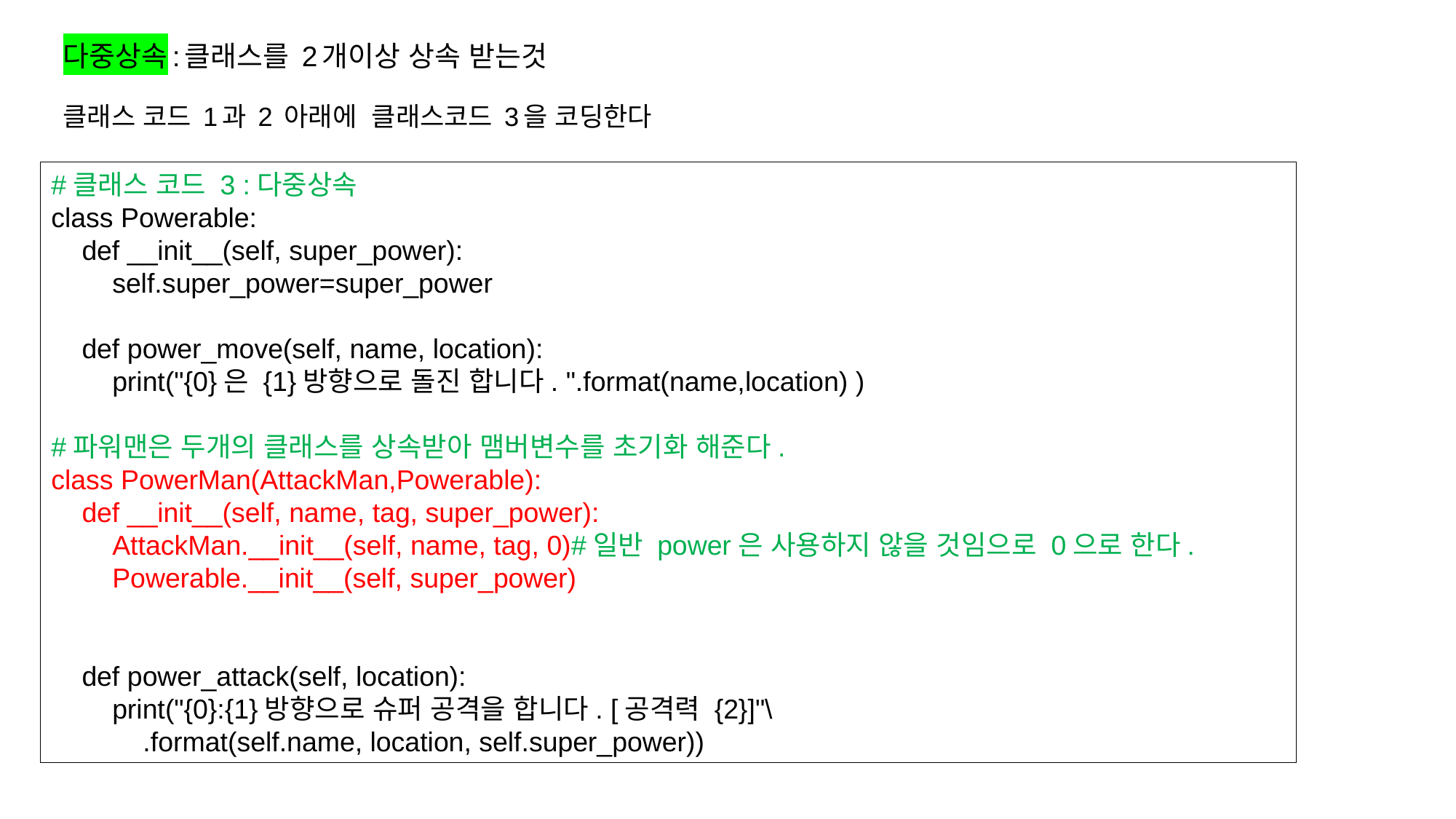

다중상속:클래스를 2개이상 상속 받는것

클래스 코드 1과 2 아래에  클래스코드 3을 코딩한다
#클래스 코드 3 :다중상속
class Powerable:
    def __init__(self, super_power):
        self.super_power=super_power

    def power_move(self, name, location):
        print("{0}은 {1}방향으로 돌진 합니다. ".format(name,location) )

#파워맨은 두개의 클래스를 상속받아 맴버변수를 초기화 해준다.
class PowerMan(AttackMan,Powerable):
    def __init__(self, name, tag, super_power):
        AttackMan.__init__(self, name, tag, 0)#일반 power은 사용하지 않을 것임으로 0으로 한다.
        Powerable.__init__(self, super_power)

    def power_attack(self, location):
        print("{0}:{1}방향으로 슈퍼 공격을 합니다. [공격력 {2}]"\
            .format(self.name, location, self.super_power))